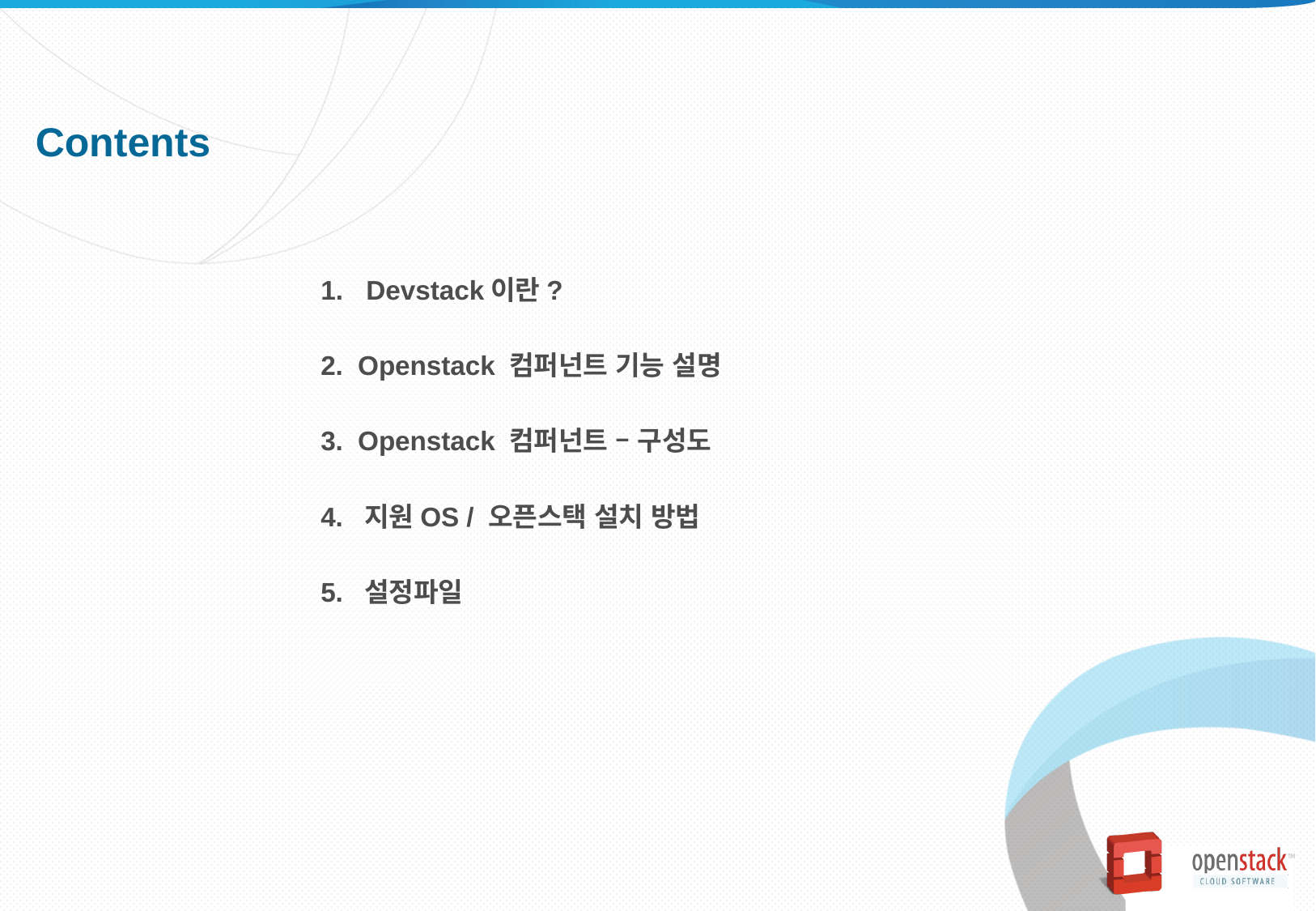

Contents
Devstack이란?

2.  Openstack 컴퍼넌트 기능 설명

3.  Openstack 컴퍼넌트 – 구성도

4.  지원OS / 오픈스택 설치 방법

5.  설정파일